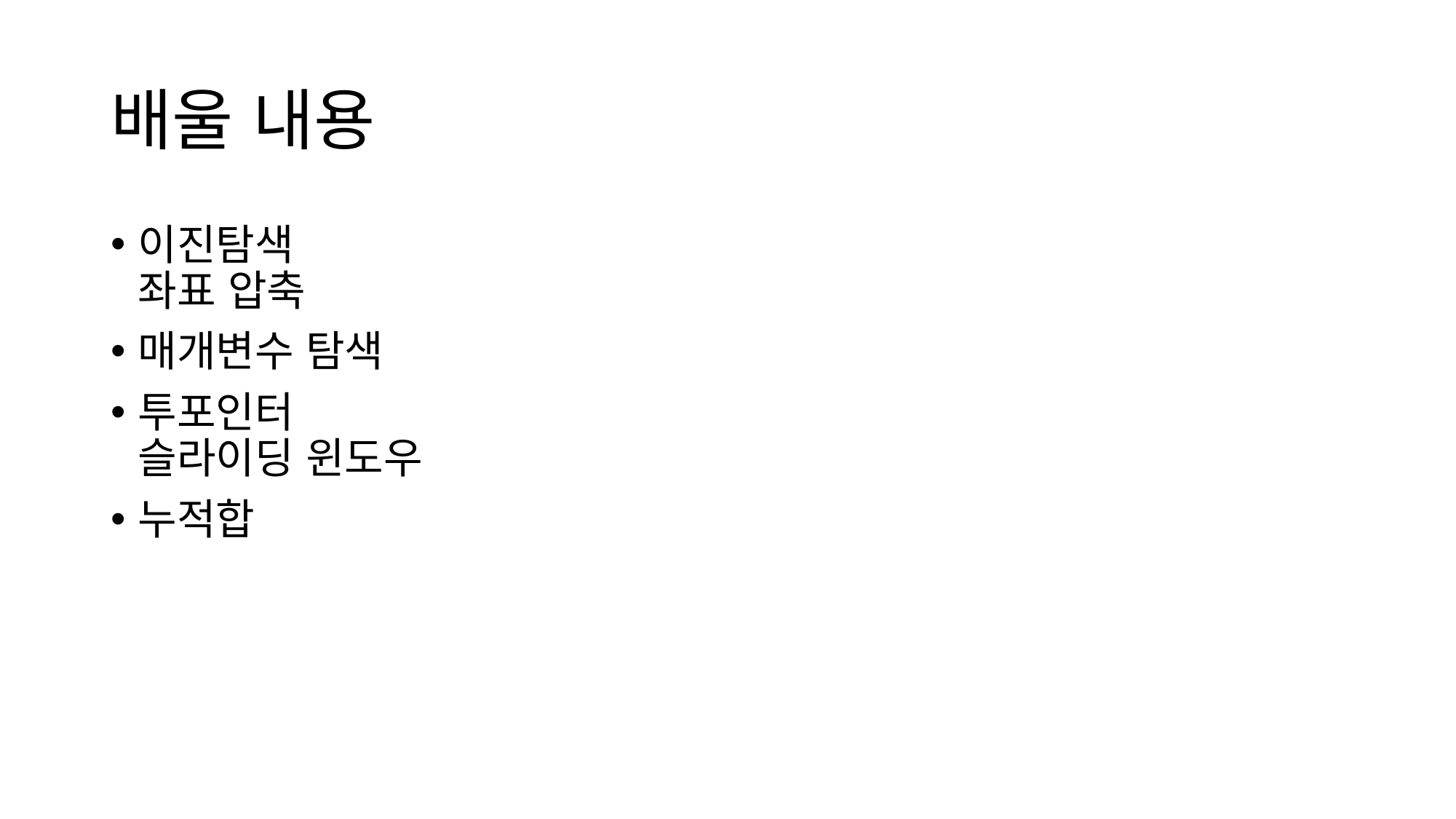

# 배울 내용
이진탐색
좌표 압축
매개변수 탐색
투포인터
슬라이딩 윈도우
누적합